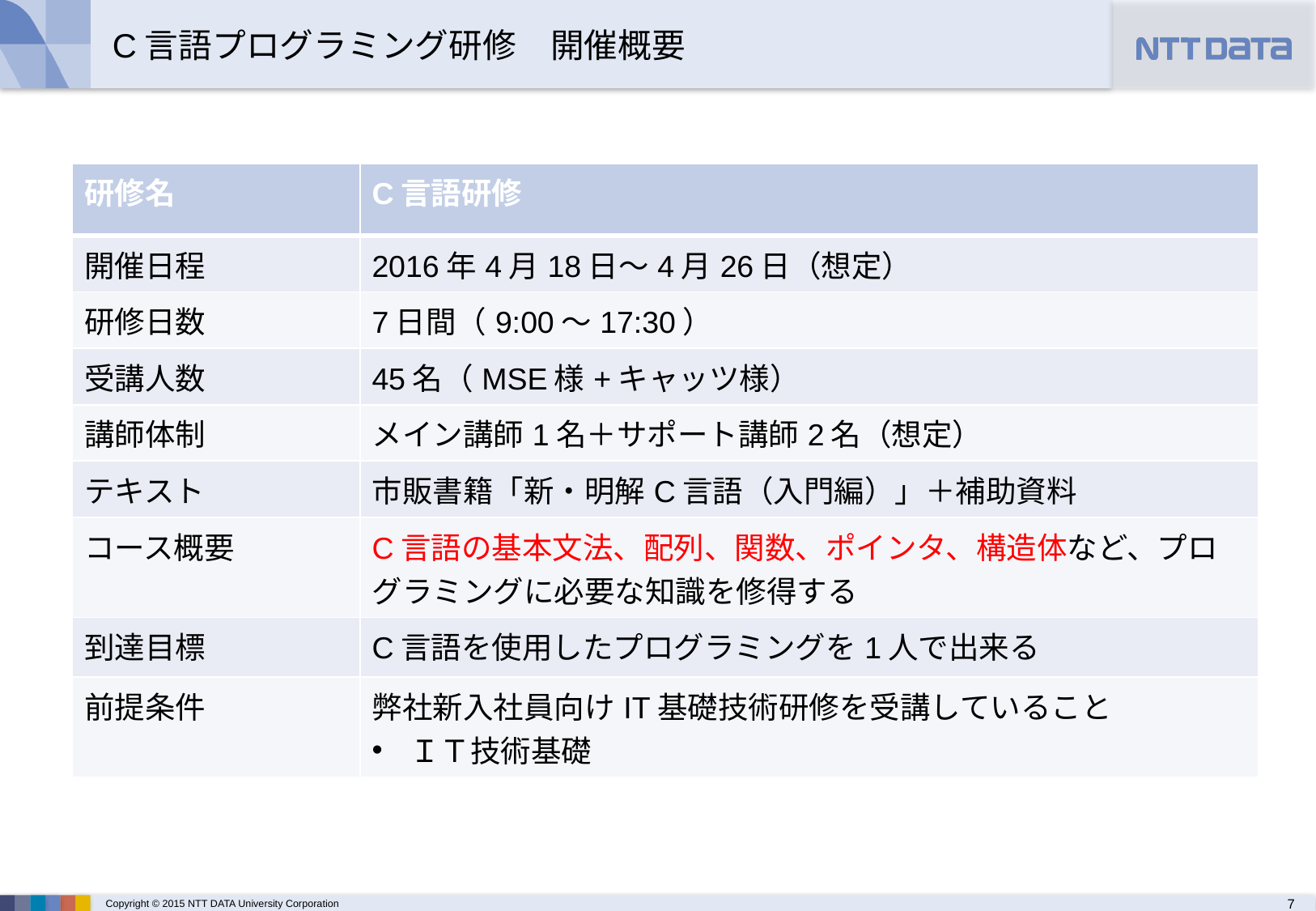

# C言語プログラミング研修　開催概要
| 研修名 | C言語研修 |
| --- | --- |
| 開催日程 | 2016年4月18日～4月26日（想定） |
| 研修日数 | 7日間（9:00～17:30） |
| 受講人数 | 45名（MSE様+キャッツ様） |
| 講師体制 | メイン講師1名＋サポート講師2名（想定） |
| テキスト | 市販書籍「新・明解C言語（入門編）」＋補助資料 |
| コース概要 | C言語の基本文法、配列、関数、ポインタ、構造体など、プログラミングに必要な知識を修得する |
| 到達目標 | C言語を使用したプログラミングを1人で出来る |
| 前提条件 | 弊社新入社員向けIT基礎技術研修を受講していること ＩＴ技術基礎 |